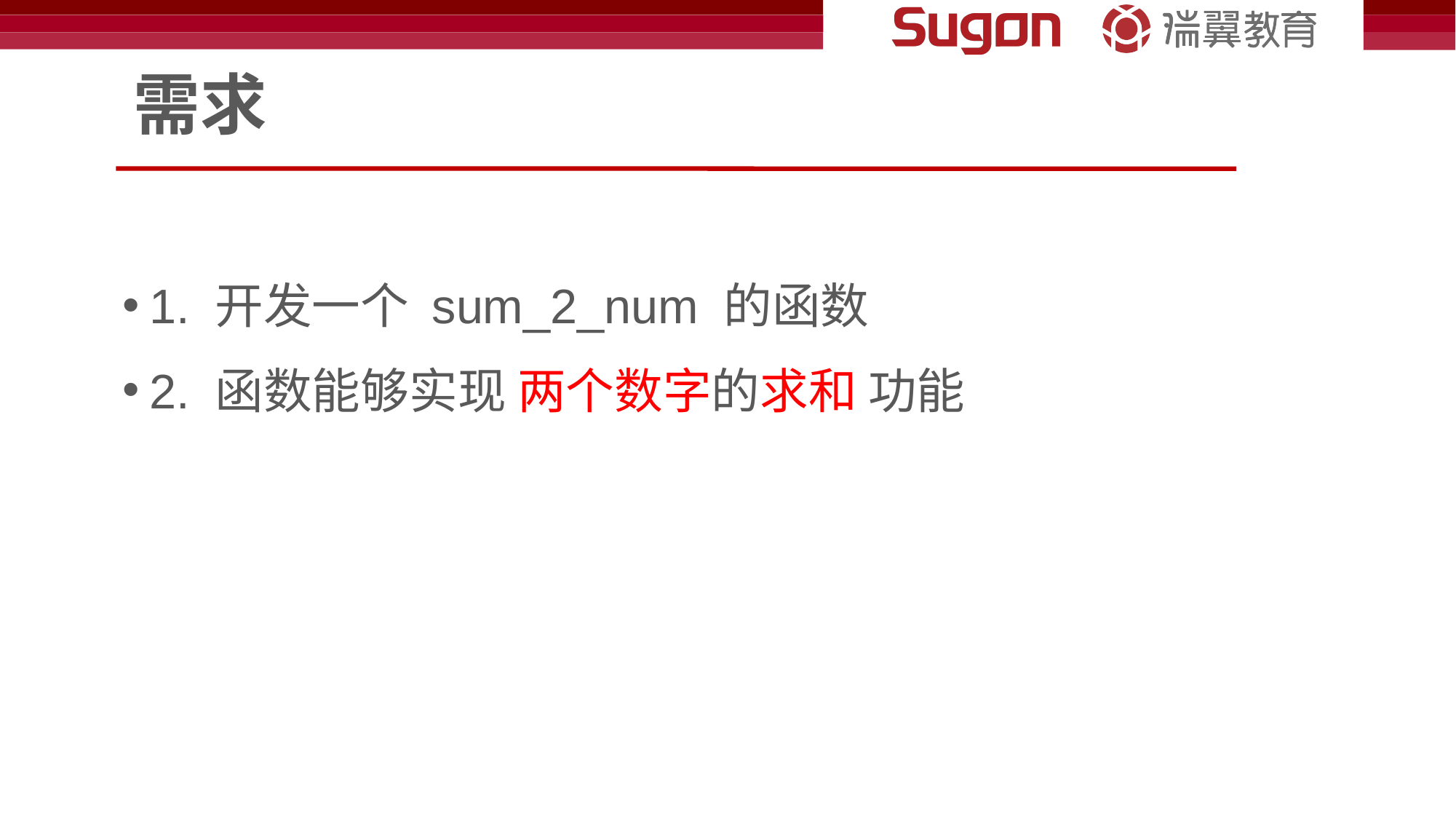

# 需求

1. 开发一个 sum_2_num 的函数
2. 函数能够实现 两个数字的求和 功能